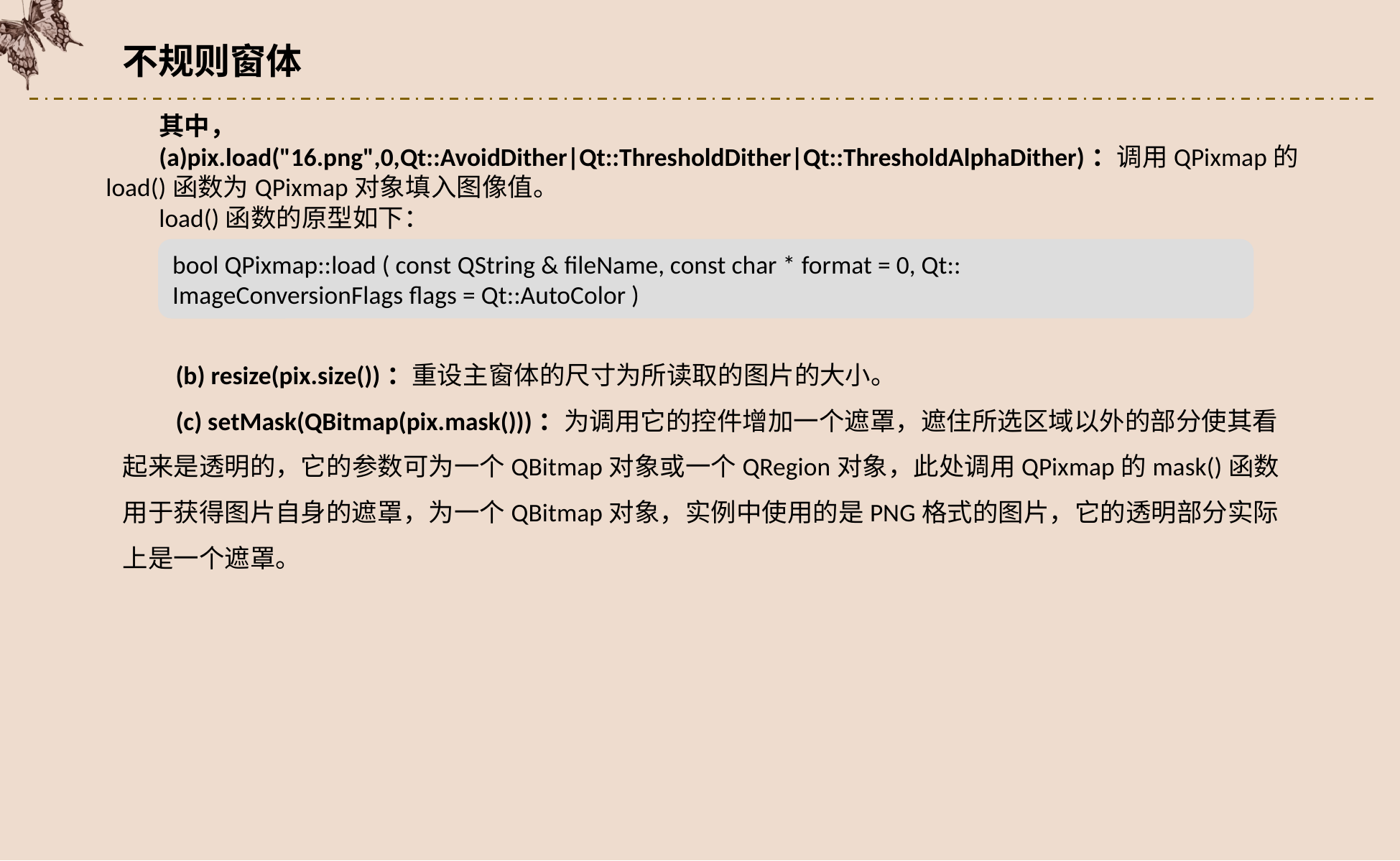

不规则窗体
其中，
(a)pix.load("16.png",0,Qt::AvoidDither|Qt::ThresholdDither|Qt::ThresholdAlphaDither)：调用QPixmap的load()函数为QPixmap对象填入图像值。
load()函数的原型如下：
bool QPixmap::load ( const QString & fileName, const char * format = 0, Qt:: ImageConversionFlags flags = Qt::AutoColor )
(b) resize(pix.size())：重设主窗体的尺寸为所读取的图片的大小。
(c) setMask(QBitmap(pix.mask()))：为调用它的控件增加一个遮罩，遮住所选区域以外的部分使其看起来是透明的，它的参数可为一个QBitmap对象或一个QRegion对象，此处调用QPixmap的mask()函数用于获得图片自身的遮罩，为一个QBitmap对象，实例中使用的是PNG格式的图片，它的透明部分实际上是一个遮罩。